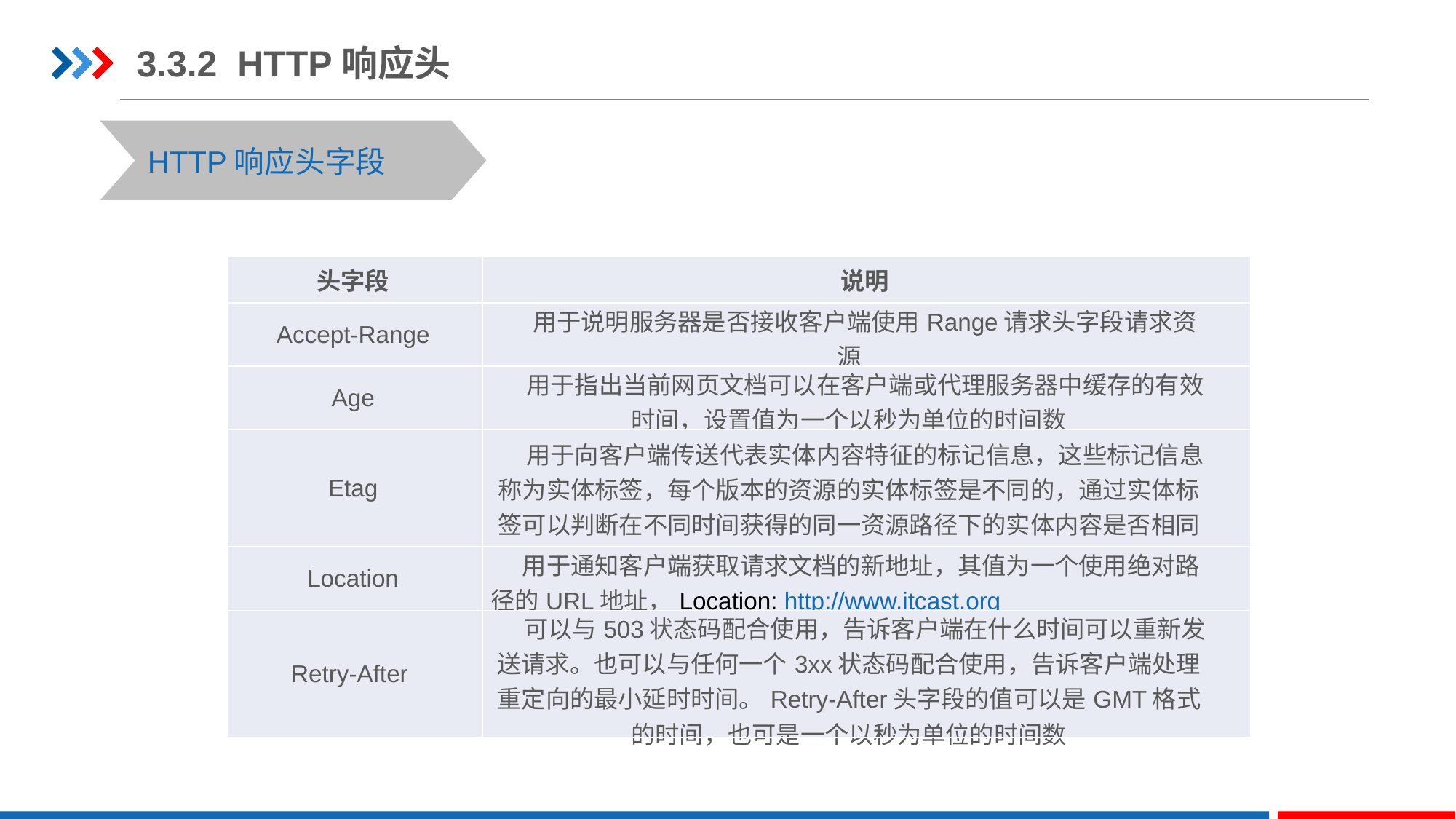

3.3.2  HTTP响应头

HTTP响应头字段
| 头字段 | 说明 |
| --- | --- |
| Accept-Range | 用于说明服务器是否接收客户端使用Range请求头字段请求资源 |
| Age | 用于指出当前网页文档可以在客户端或代理服务器中缓存的有效时间，设置值为一个以秒为单位的时间数 |
| Etag | 用于向客户端传送代表实体内容特征的标记信息，这些标记信息称为实体标签，每个版本的资源的实体标签是不同的，通过实体标签可以判断在不同时间获得的同一资源路径下的实体内容是否相同 |
| Location | 用于通知客户端获取请求文档的新地址，其值为一个使用绝对路径的URL地址，Location: http://www.itcast.org |
| Retry-After | 可以与503状态码配合使用，告诉客户端在什么时间可以重新发送请求。也可以与任何一个3xx状态码配合使用，告诉客户端处理重定向的最小延时时间。Retry-After头字段的值可以是GMT格式的时间，也可是一个以秒为单位的时间数 |